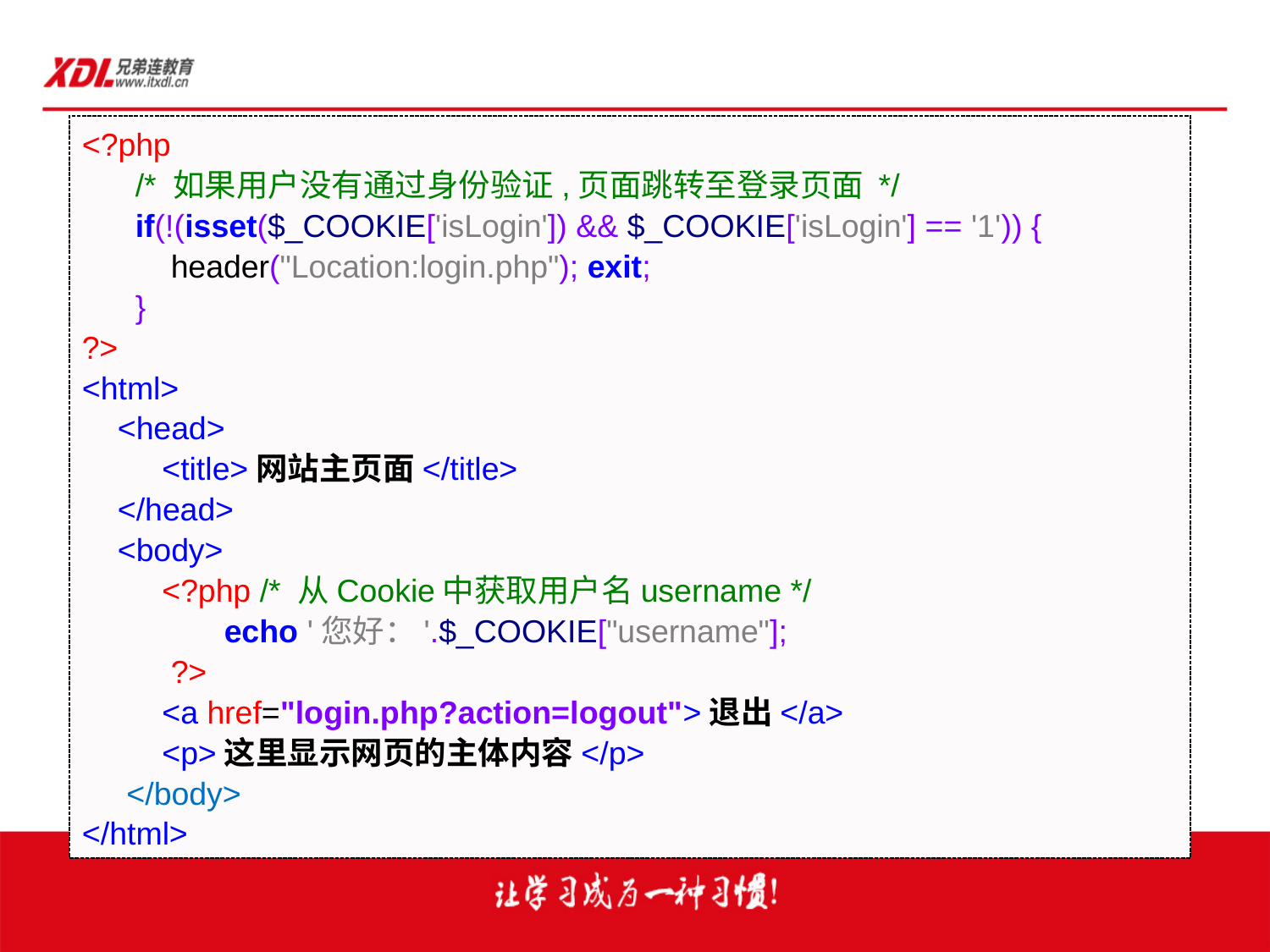

<?php
      /* 如果用户没有通过身份验证,页面跳转至登录页面 */
      if(!(isset($_COOKIE['isLogin']) && $_COOKIE['isLogin'] == '1')) {
          header("Location:login.php"); exit;
      }
?>
<html>
    <head>
         <title>网站主页面</title>
    </head>
    <body>
         <?php /* 从Cookie中获取用户名username */
                echo '您好：'.$_COOKIE["username"];
          ?>
         <a href="login.php?action=logout">退出</a>
         <p>这里显示网页的主体内容</p>
     </body>
</html>